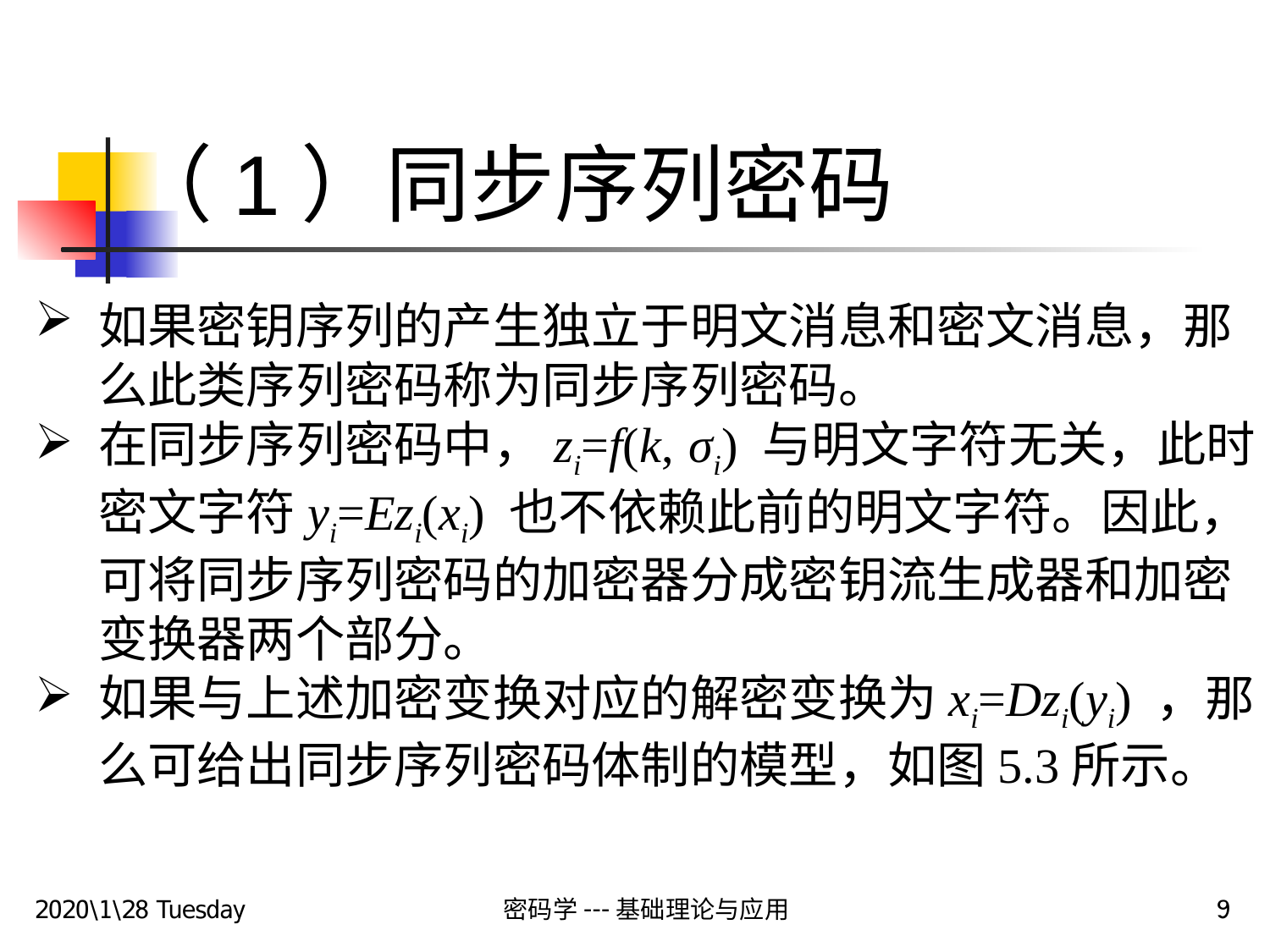

（1）同步序列密码
如果密钥序列的产生独立于明文消息和密文消息，那么此类序列密码称为同步序列密码。
在同步序列密码中，zi=f(k, σi) 与明文字符无关，此时密文字符yi=Ezi(xi) 也不依赖此前的明文字符。因此，可将同步序列密码的加密器分成密钥流生成器和加密变换器两个部分。
如果与上述加密变换对应的解密变换为xi=Dzi(yi) ，那么可给出同步序列密码体制的模型，如图5.3所示。

2020\1\28 Tuesday
密码学---基础理论与应用
9